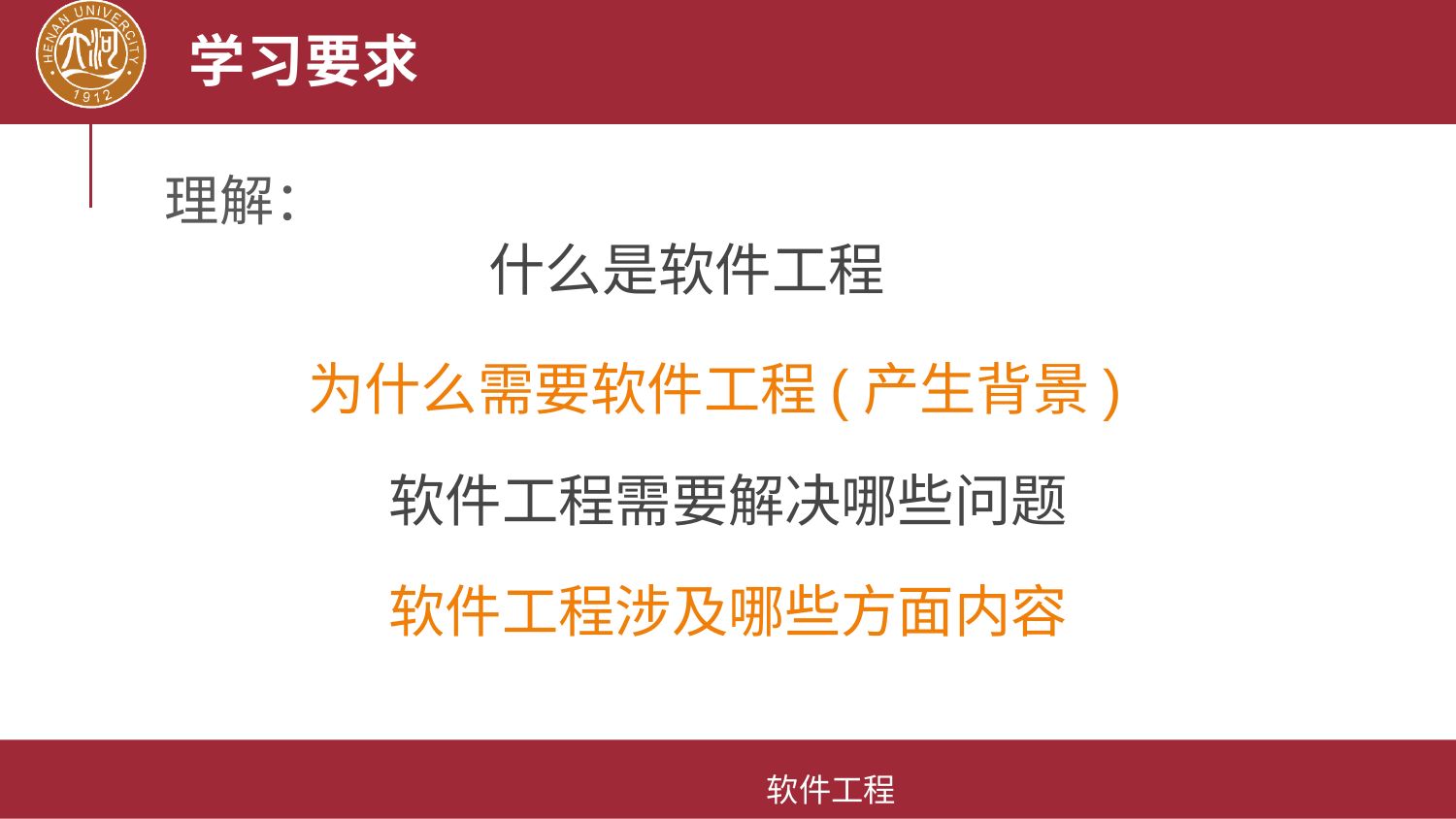

# 学习要求
理解：
什么是软件工程
为什么需要软件工程(产生背景)
软件工程需要解决哪些问题

软件工程涉及哪些方面内容

软件工程
24